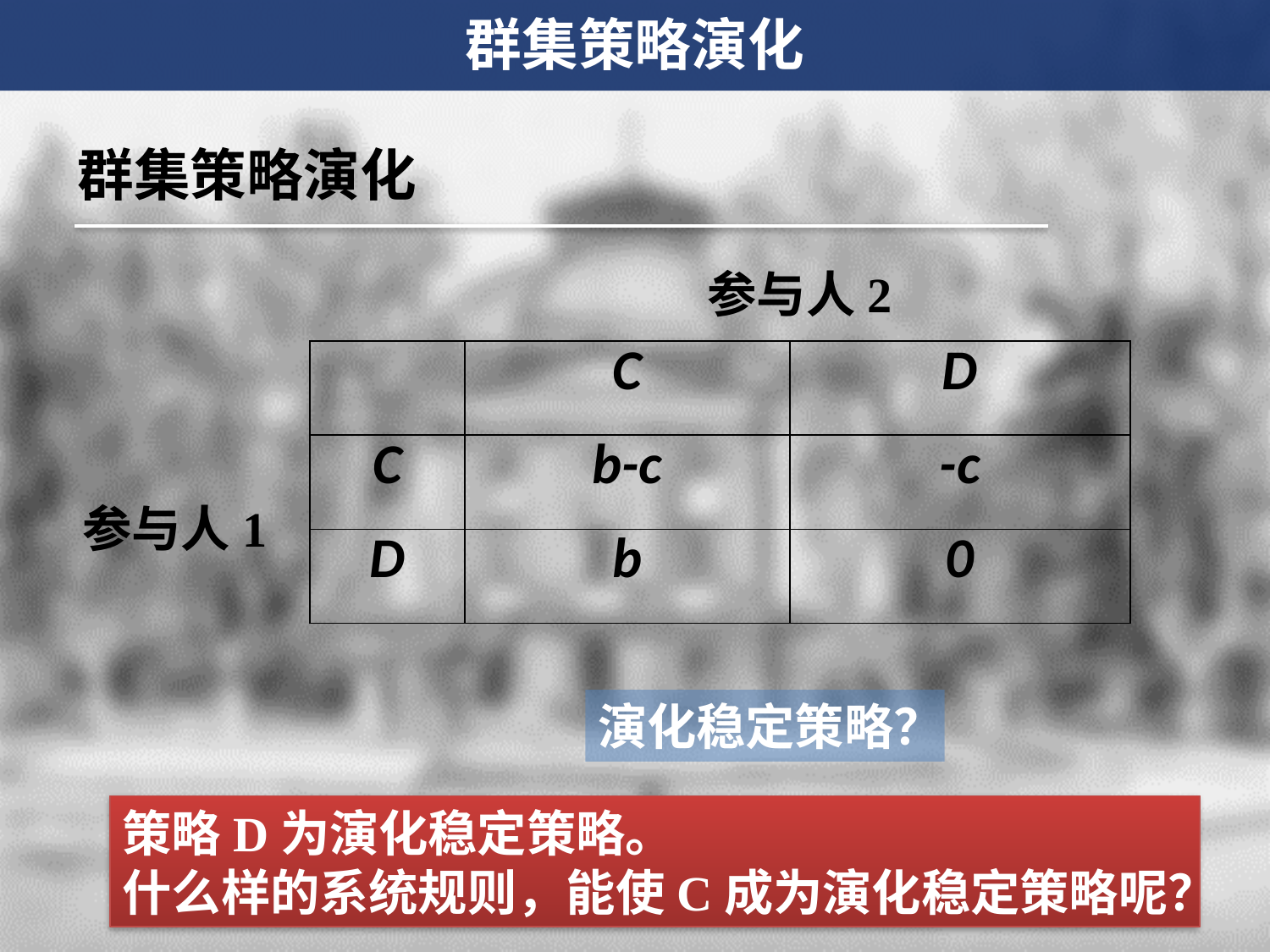

群集策略演化
群集策略演化
参与人2
|  | C | D |
| --- | --- | --- |
| C | b-c | -c |
| D | b | 0 |
参与人1
演化稳定策略？
策略D为演化稳定策略。
什么样的系统规则，能使C成为演化稳定策略呢？